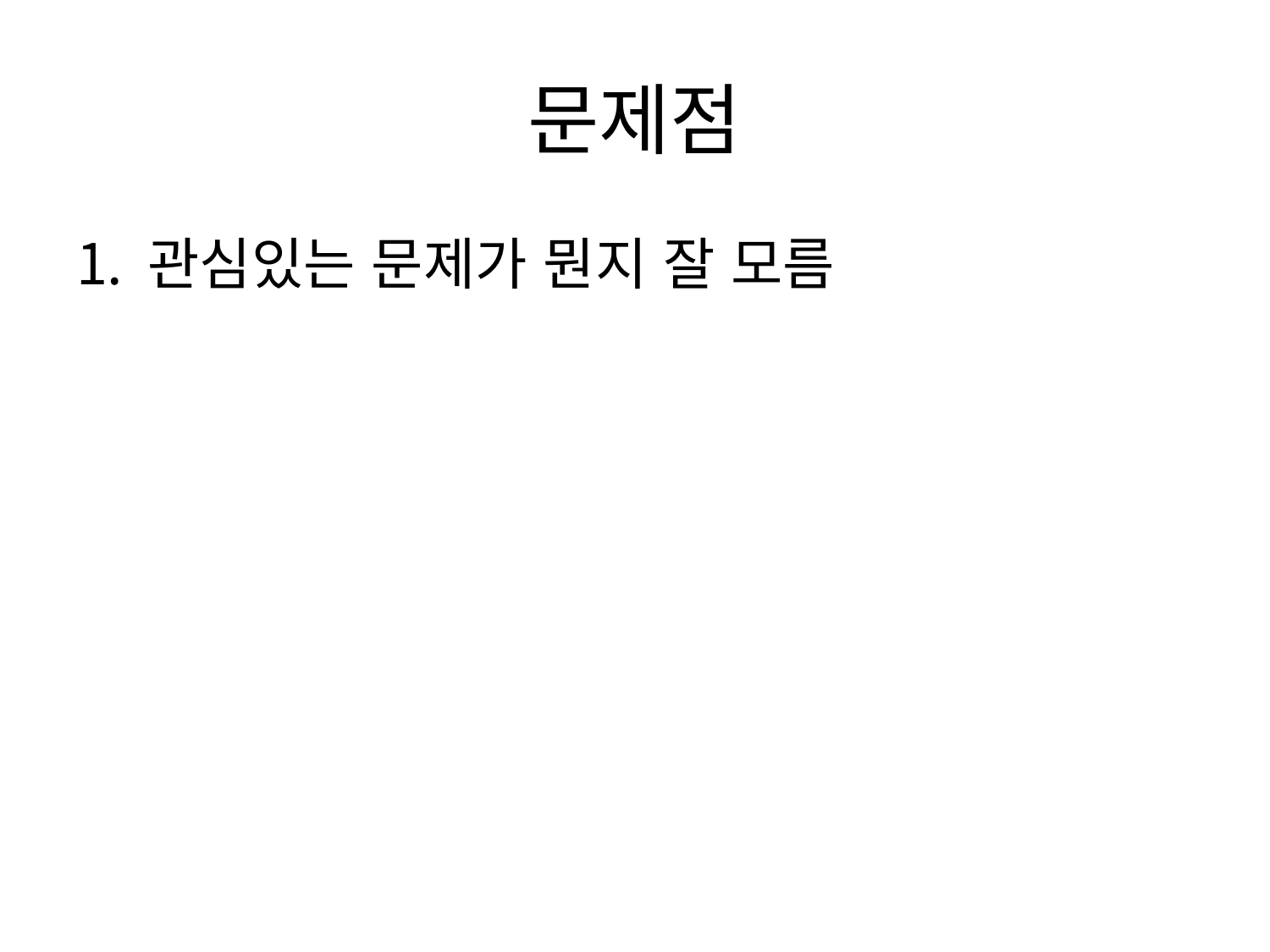

# 문제점
관심있는 문제가 뭔지 잘 모름